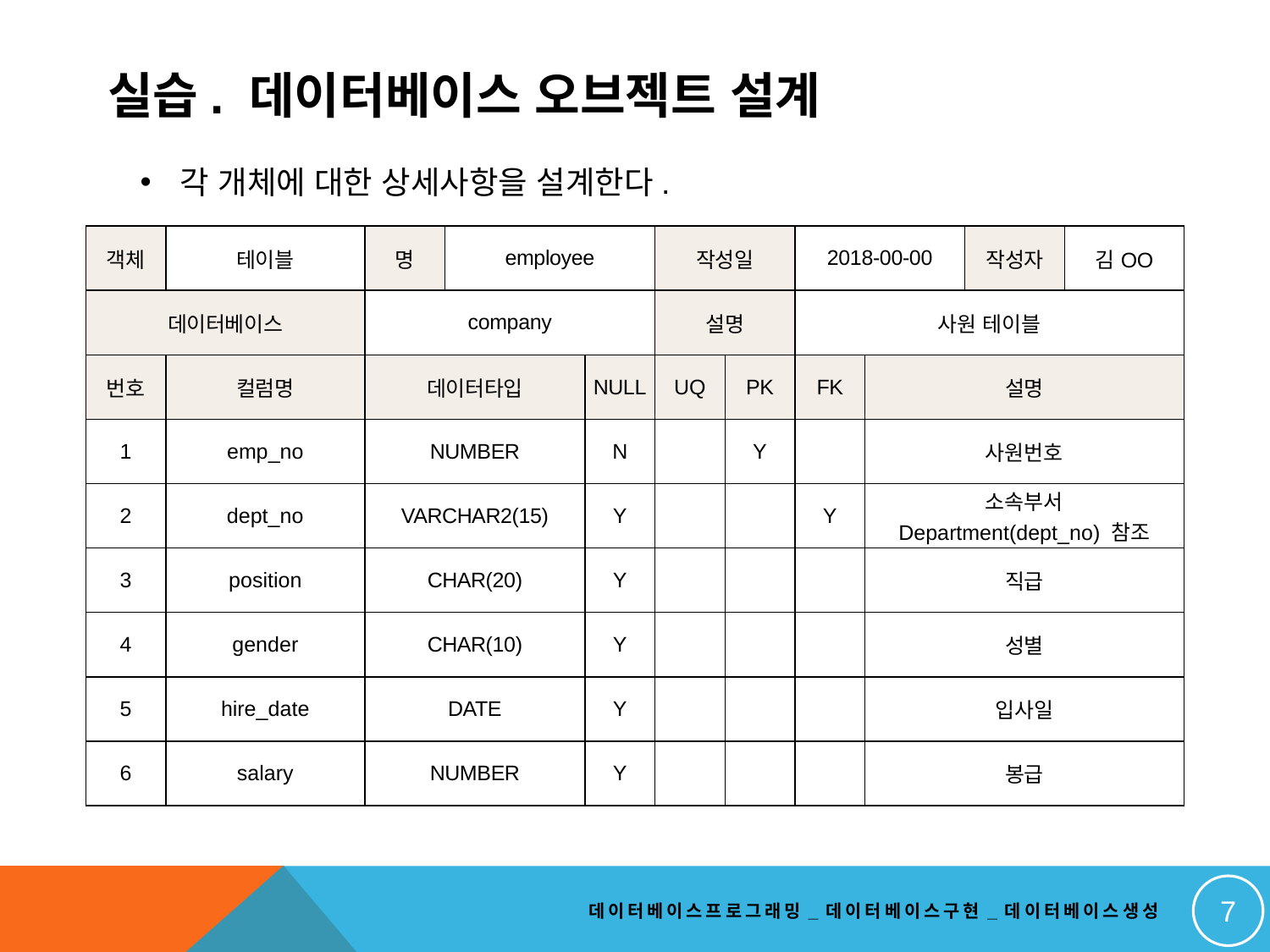

실습. 데이터베이스 오브젝트 설계
각 개체에 대한 상세사항을 설계한다.
| 객체 | 테이블 | 명 | employee |  | 작성일 |  | 2018-00-00 |  | 작성자 | 김OO |
| --- | --- | --- | --- | --- | --- | --- | --- | --- | --- | --- |
| 데이터베이스 |  | company |  |  | 설명 |  | 사원 테이블 |  |  |  |
| 번호 | 컬럼명 | 데이터타입 |  | NULL | UQ | PK | FK | 설명 |  |  |
| 1 | emp\_no | NUMBER |  | N |  | Y |  | 사원번호 |  |  |
| 2 | dept\_no | VARCHAR2(15) |  | Y |  |  | Y | 소속부서 Department(dept\_no) 참조 |  |  |
| 3 | position | CHAR(20) |  | Y |  |  |  | 직급 |  |  |
| 4 | gender | CHAR(10) |  | Y |  |  |  | 성별 |  |  |
| 5 | hire\_date | DATE |  | Y |  |  |  | 입사일 |  |  |
| 6 | salary | NUMBER |  | Y |  |  |  | 봉급 |  |  |
7
데이터베이스프로그래밍_데이터베이스구현_데이터베이스생성